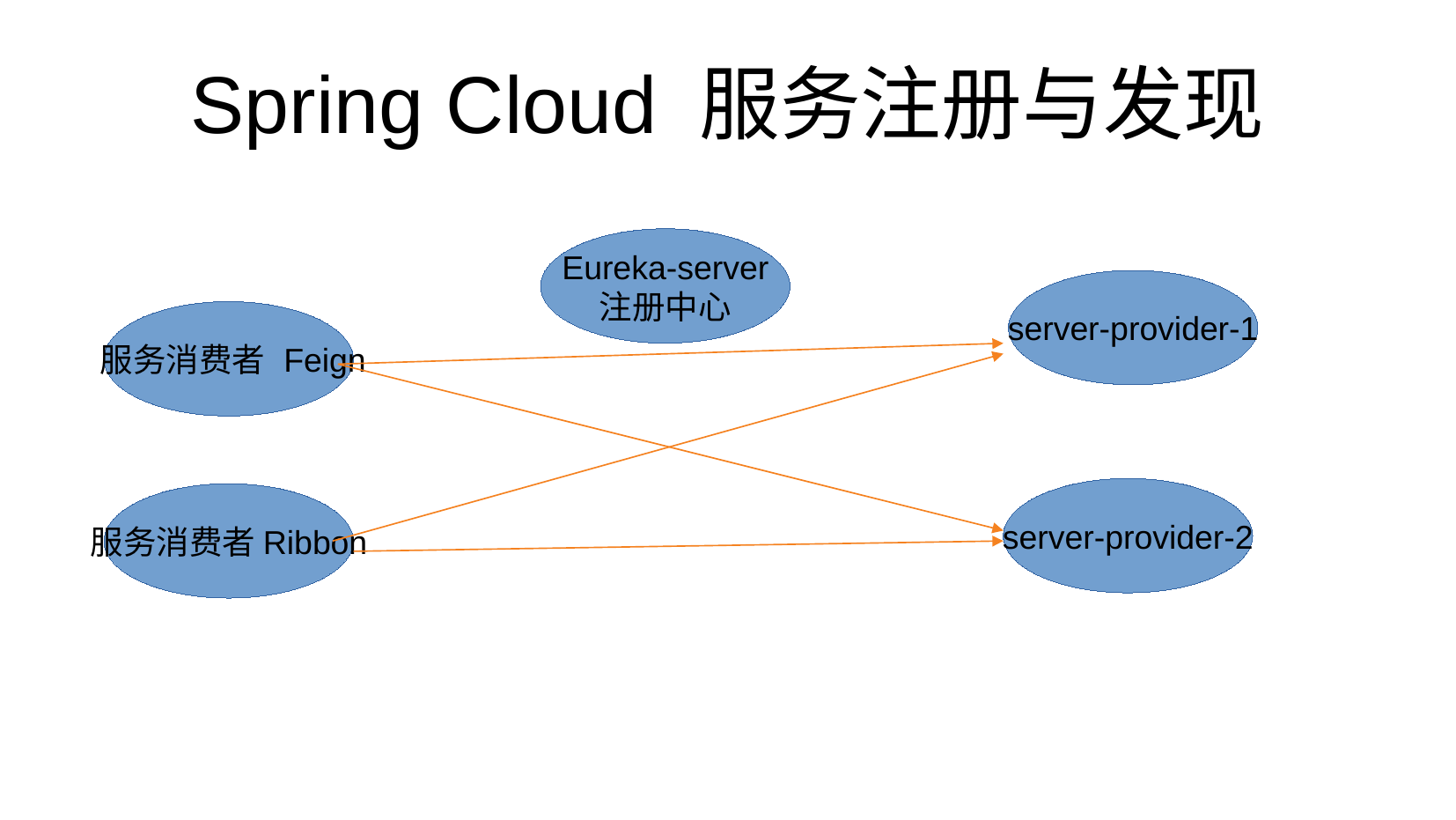

Spring Cloud 服务注册与发现
Eureka-server
注册中心
server-provider-1
 服务消费者 Feign

server-provider-2
服务消费者Ribbon